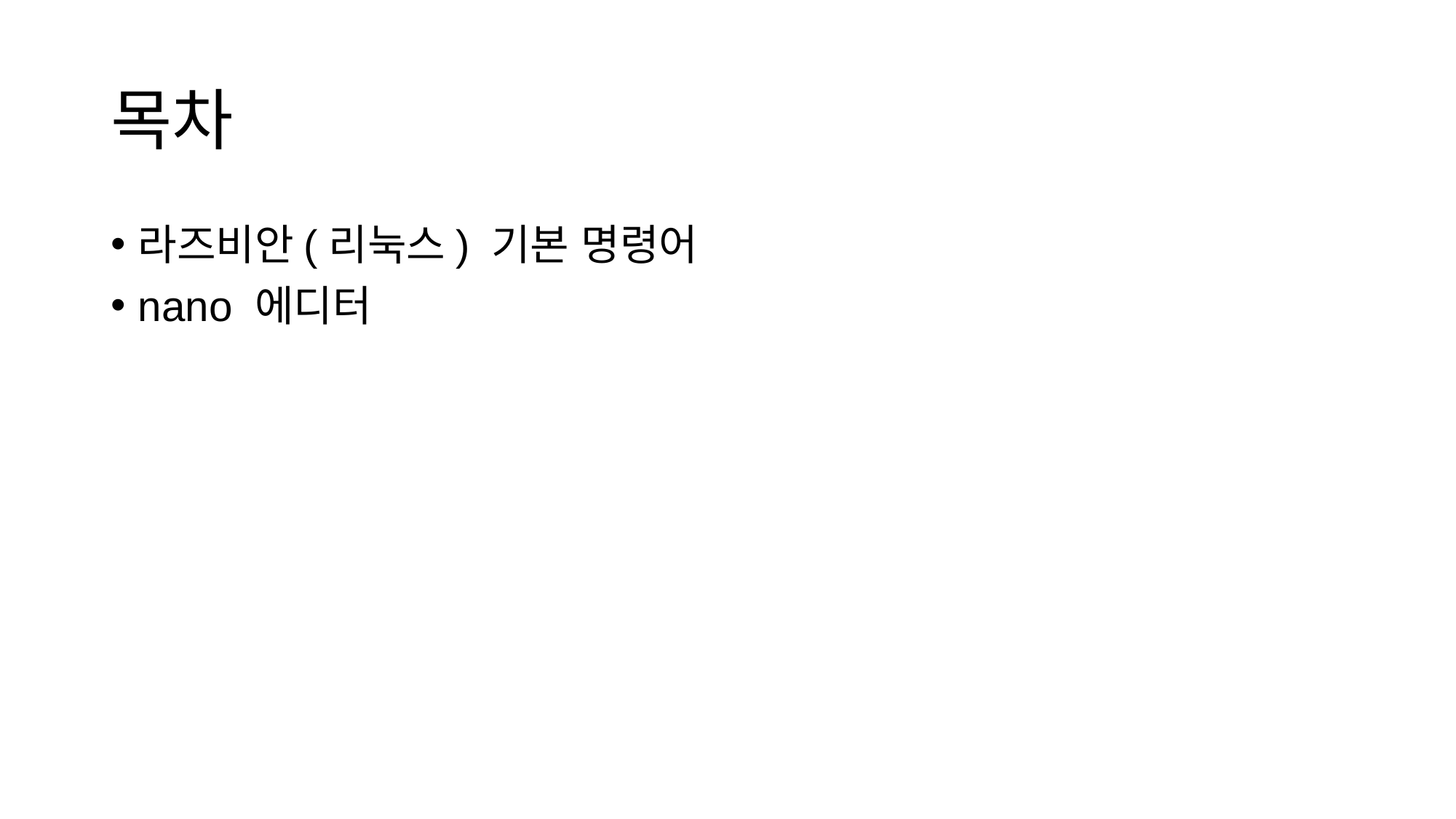

# 목차
라즈비안(리눅스) 기본 명령어
nano 에디터